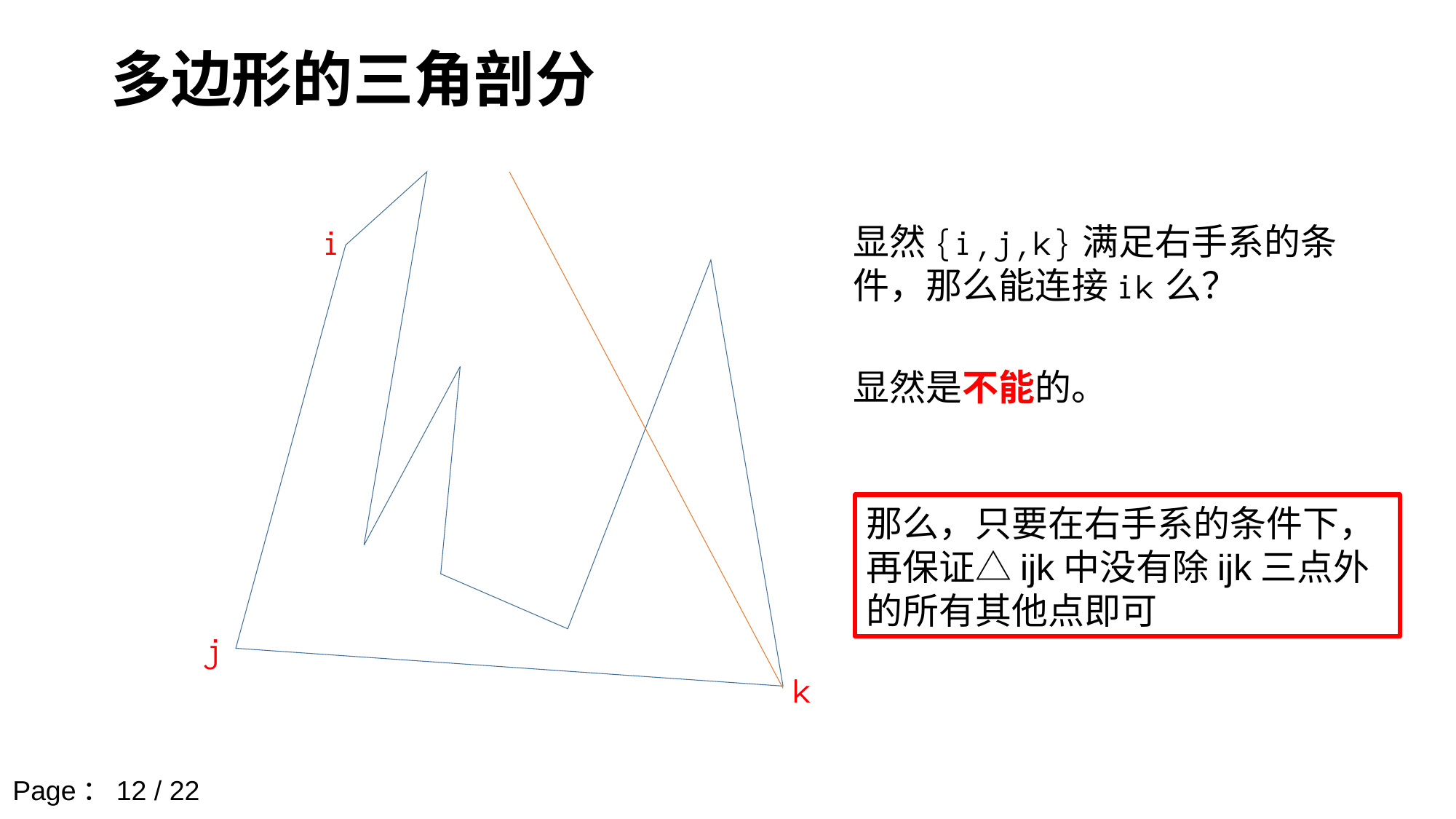

# 多边形的三角剖分

j
k
i
显然{i,j,k}满足右手系的条件，那么能连接ik么？
显然是不能的。
那么，只要在右手系的条件下，再保证△ijk中没有除ijk三点外的所有其他点即可
Page：12 / 22